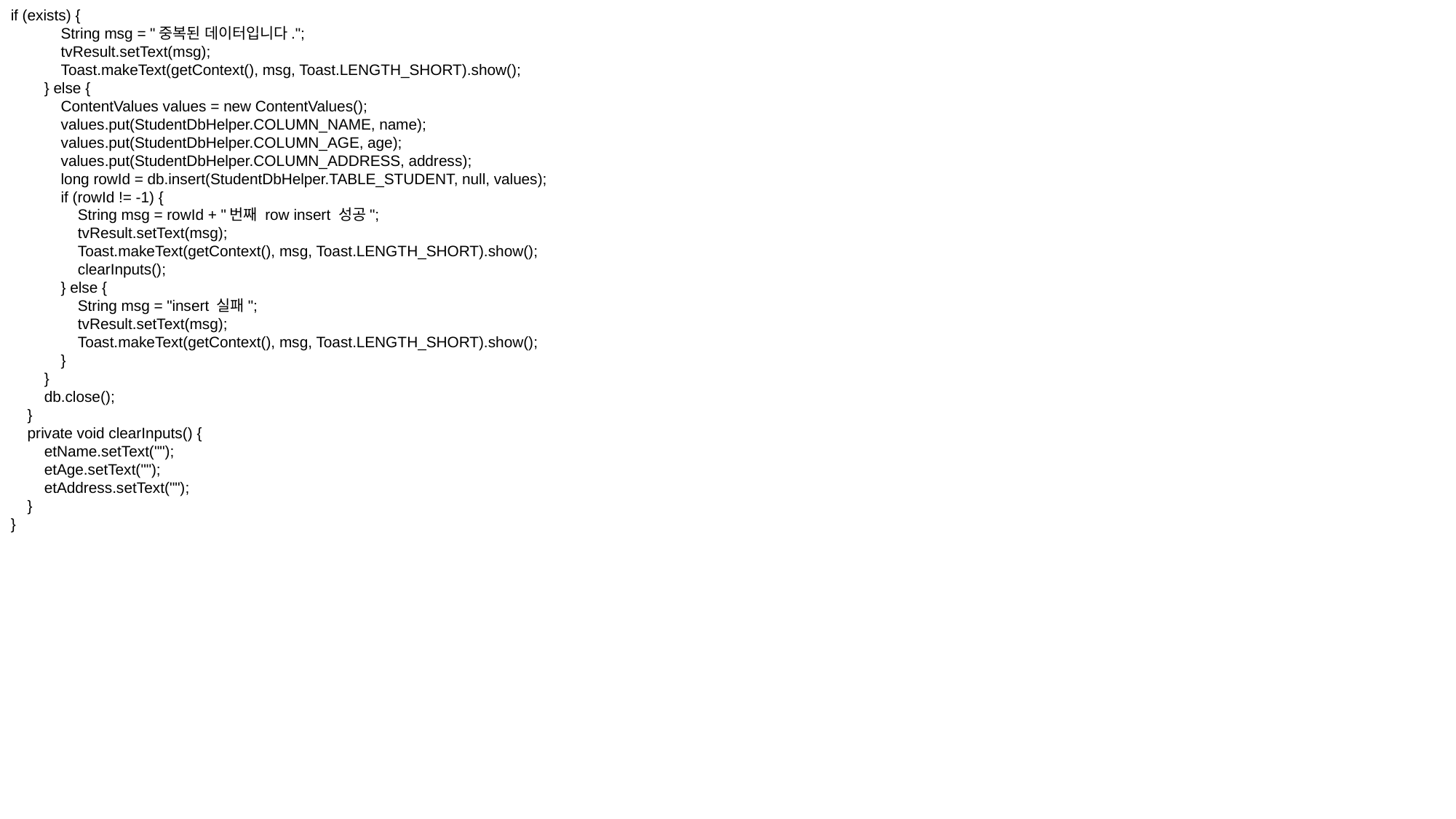

if (exists) {
            String msg = "중복된 데이터입니다.";
            tvResult.setText(msg);
            Toast.makeText(getContext(), msg, Toast.LENGTH_SHORT).show();
        } else {
            ContentValues values = new ContentValues();
            values.put(StudentDbHelper.COLUMN_NAME, name);
            values.put(StudentDbHelper.COLUMN_AGE, age);
            values.put(StudentDbHelper.COLUMN_ADDRESS, address);
            long rowId = db.insert(StudentDbHelper.TABLE_STUDENT, null, values);
            if (rowId != -1) {
                String msg = rowId + "번째 row insert 성공";
                tvResult.setText(msg);
                Toast.makeText(getContext(), msg, Toast.LENGTH_SHORT).show();
                clearInputs();
            } else {
                String msg = "insert 실패";
                tvResult.setText(msg);
                Toast.makeText(getContext(), msg, Toast.LENGTH_SHORT).show();
            }
        }
        db.close();
    }
    private void clearInputs() {
        etName.setText("");
        etAge.setText("");
        etAddress.setText("");
    }
}